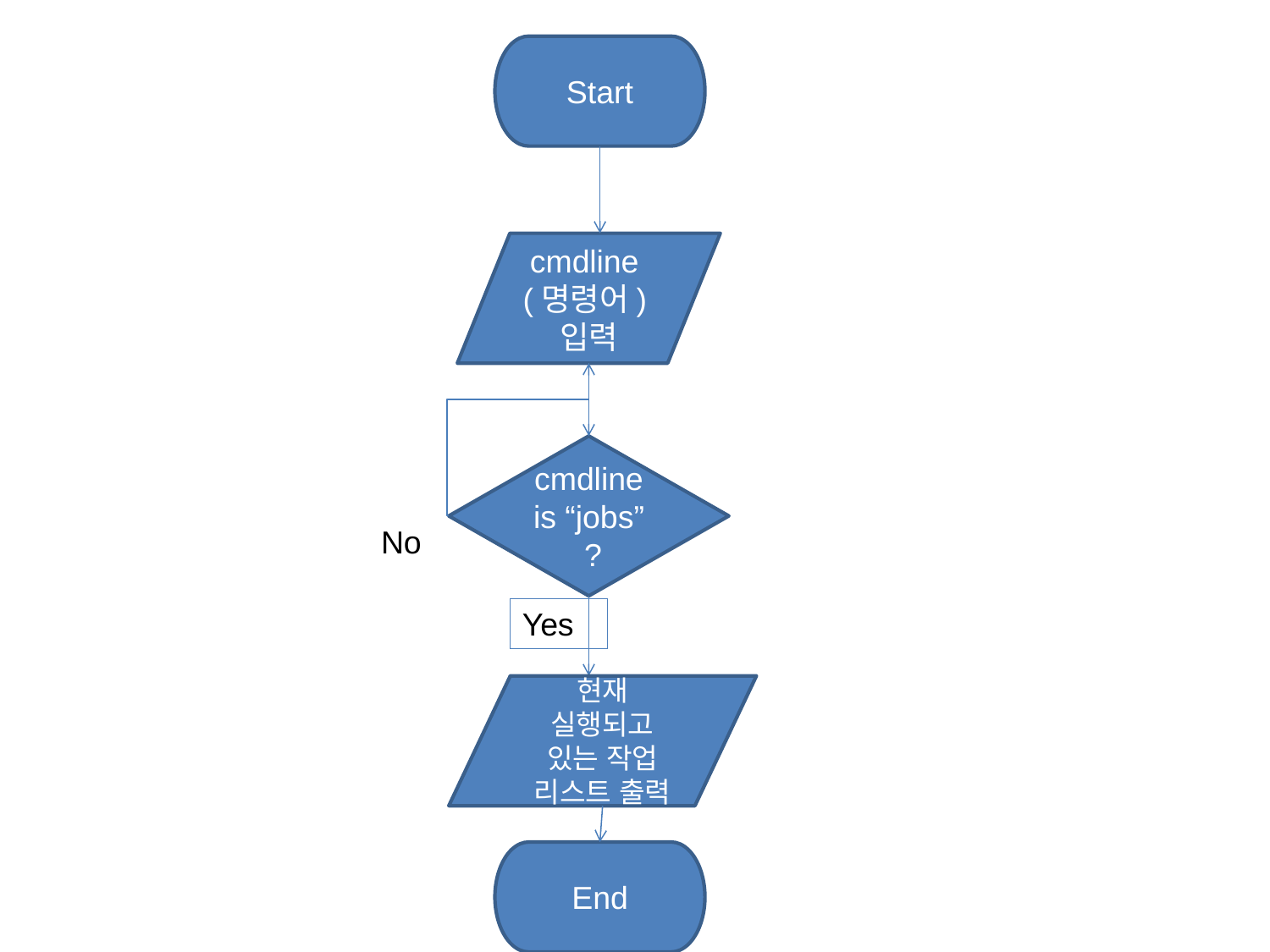

Start
cmdline  (명령어)입력
cmdline
is “jobs”  ?
No
Yes
현재 실행되고 있는 작업 리스트 출력
End